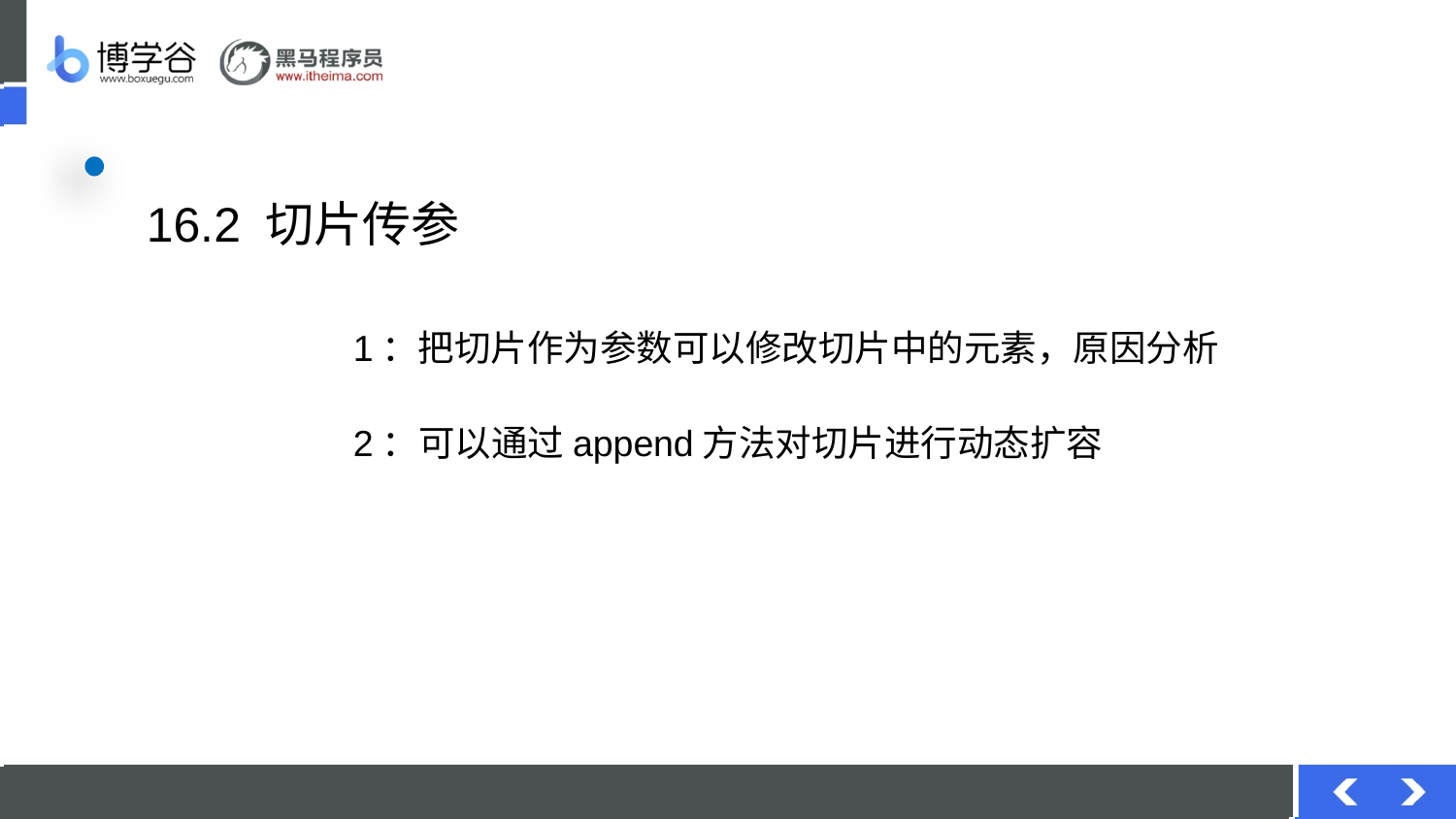

# 16.2 切片传参
1：把切片作为参数可以修改切片中的元素，原因分析
2：可以通过append方法对切片进行动态扩容